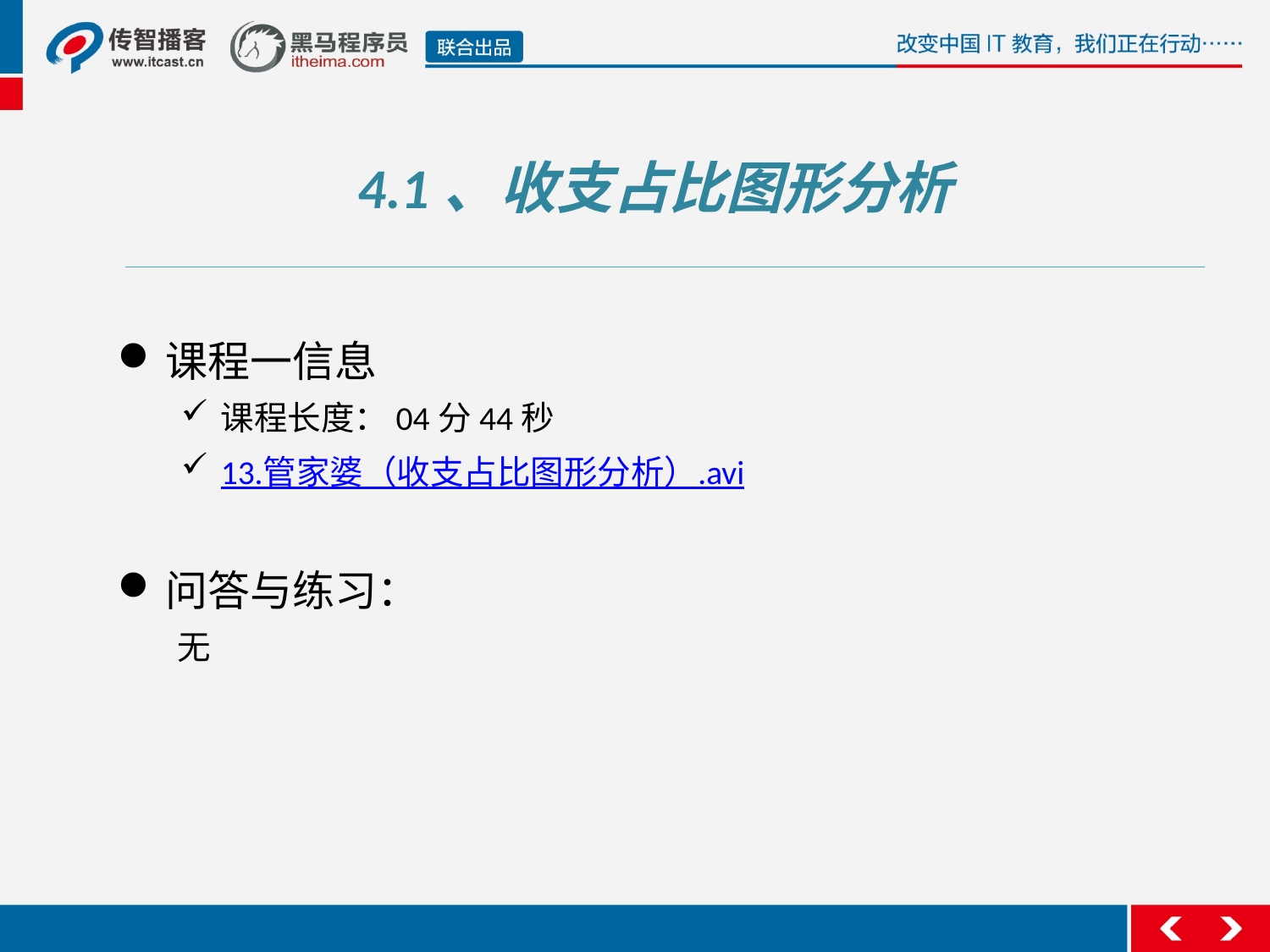

4.1、收支占比图形分析

课程一信息
课程长度：04分44秒
13.管家婆（收支占比图形分析）.avi

问答与练习：
       无